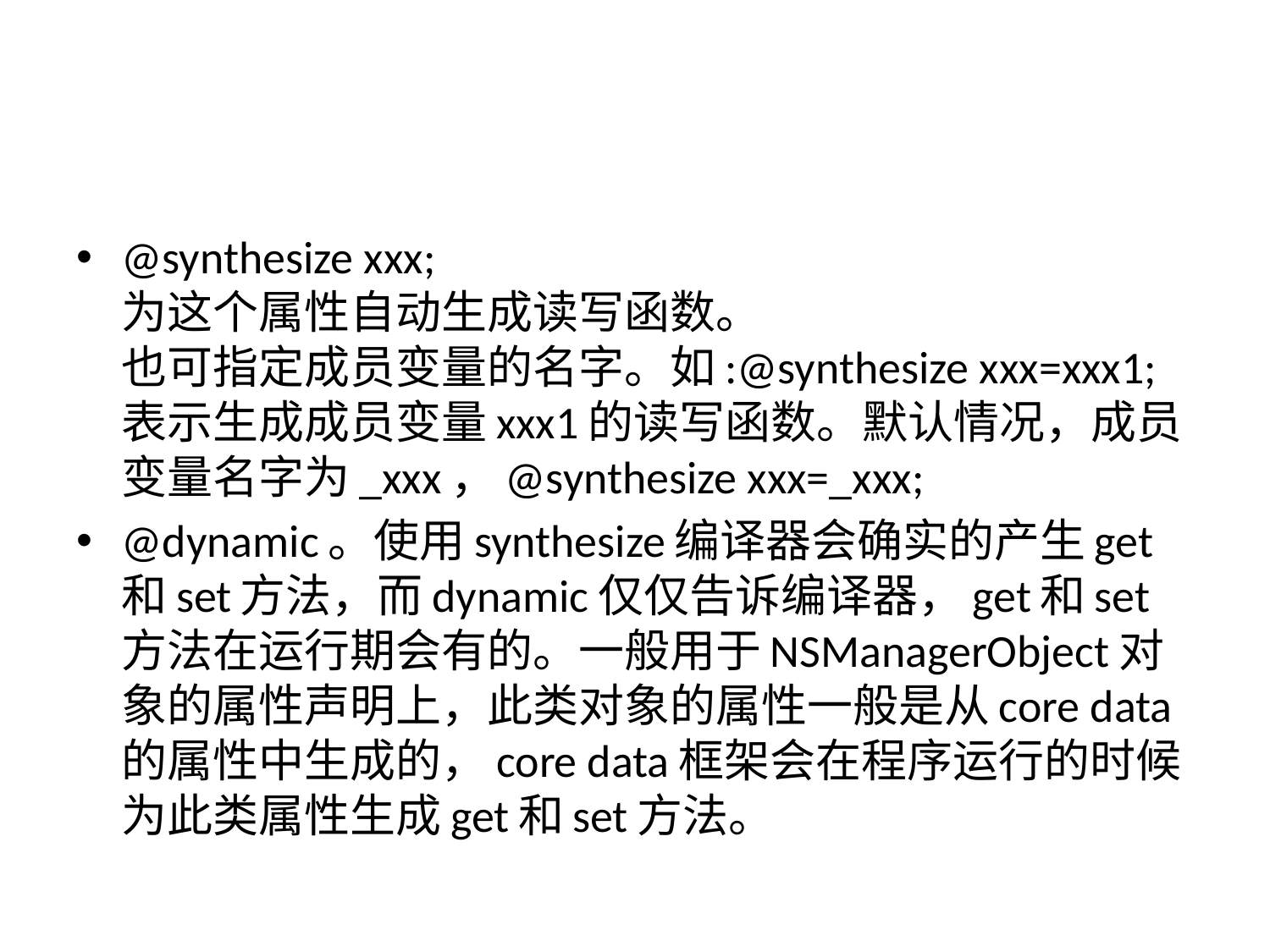

@synthesize xxx;
为这个属性自动生成读写函数。
也可指定成员变量的名字。如:@synthesize xxx=xxx1;表示生成成员变量xxx1的读写函数。默认情况，成员变量名字为_xxx，@synthesize xxx=_xxx;
@dynamic。使用synthesize编译器会确实的产生get和set方法，而dynamic仅仅告诉编译器，get和set方法在运行期会有的。一般用于NSManagerObject对象的属性声明上，此类对象的属性一般是从core data的属性中生成的，core data框架会在程序运行的时候为此类属性生成get和set方法。